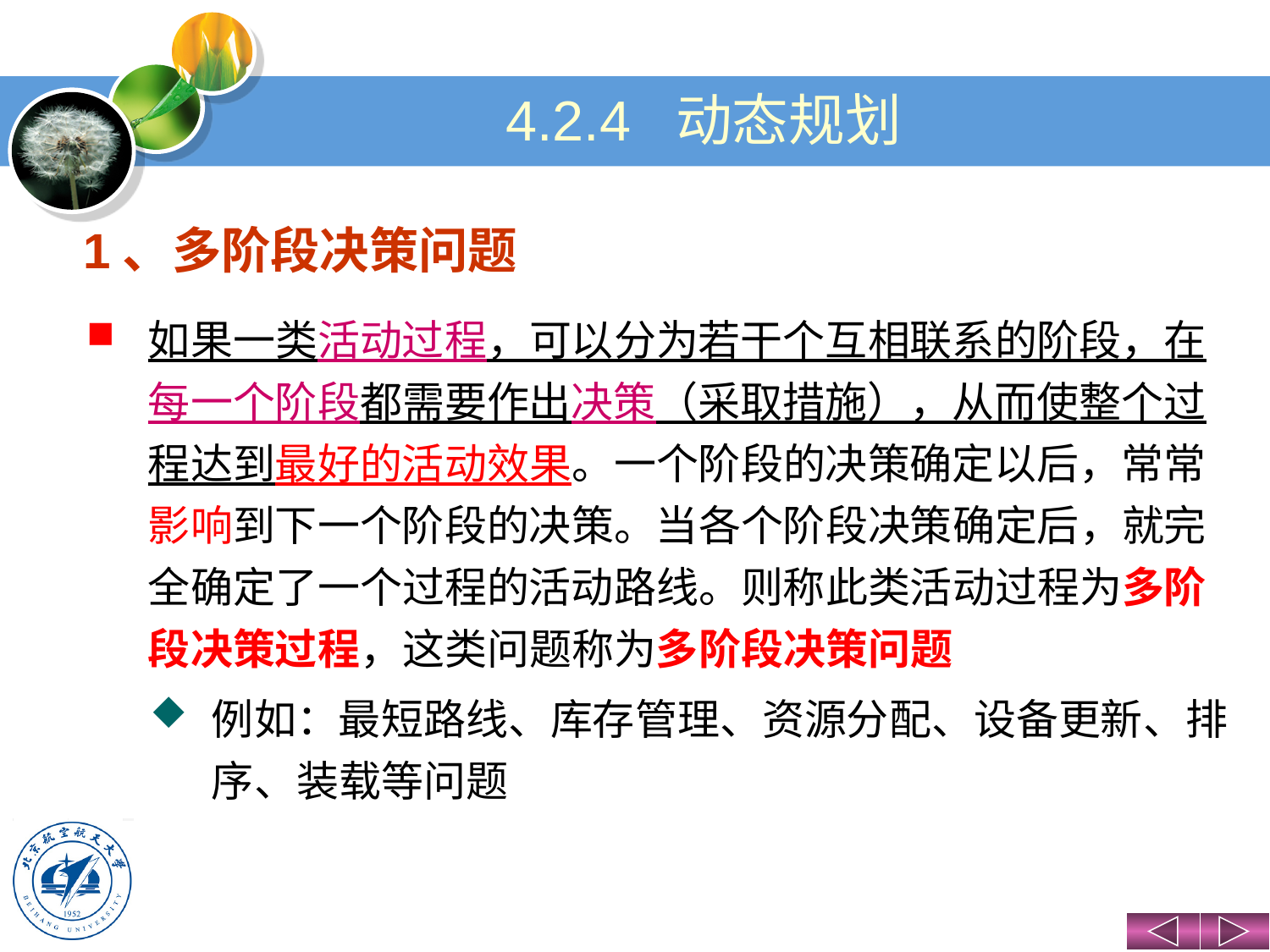

# 4.2.4  动态规划
1、多阶段决策问题
如果一类活动过程，可以分为若干个互相联系的阶段，在每一个阶段都需要作出决策（采取措施），从而使整个过程达到最好的活动效果。一个阶段的决策确定以后，常常影响到下一个阶段的决策。当各个阶段决策确定后，就完全确定了一个过程的活动路线。则称此类活动过程为多阶段决策过程，这类问题称为多阶段决策问题
例如：最短路线、库存管理、资源分配、设备更新、排序、装载等问题
97